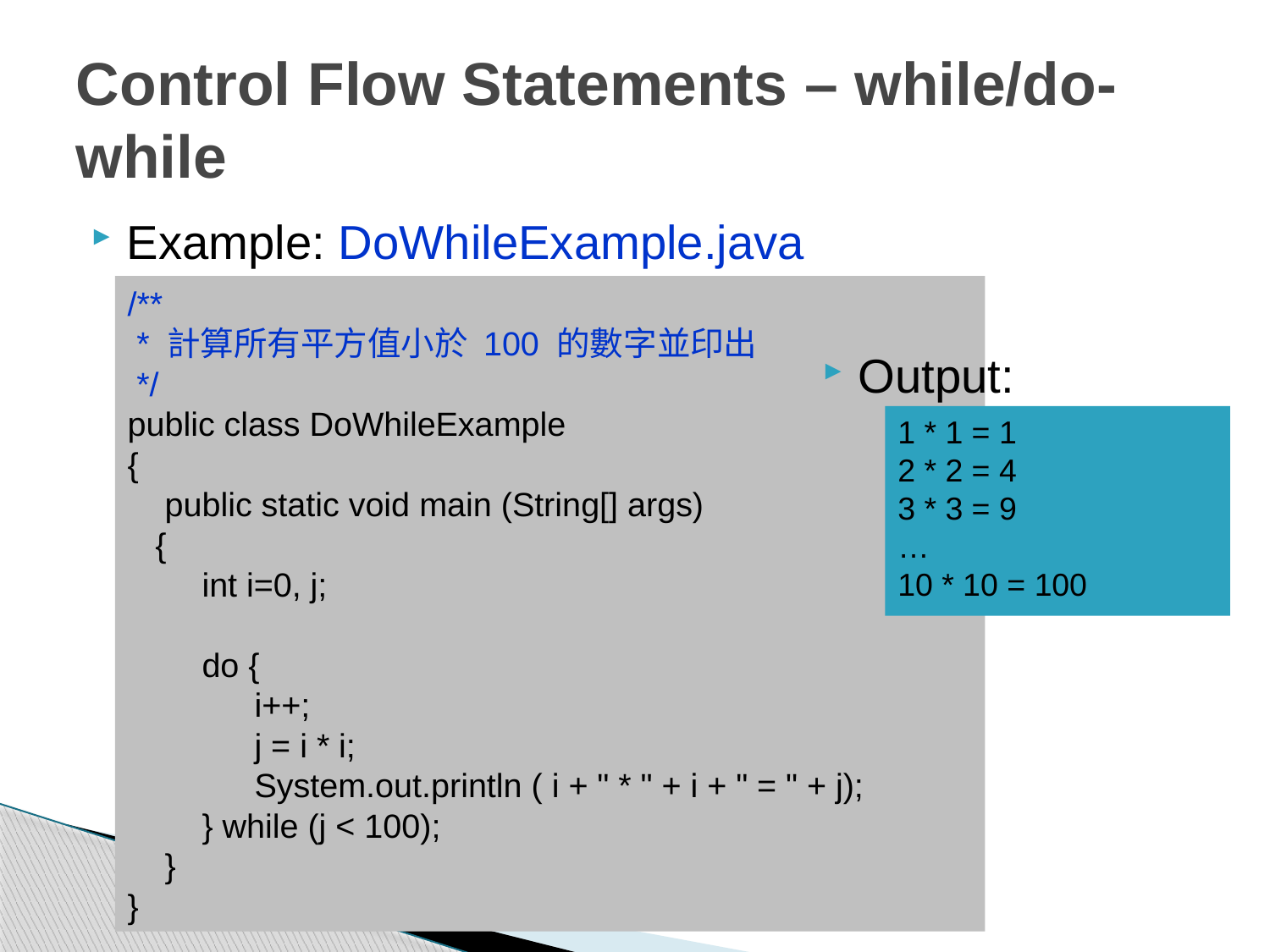

# Control Flow Statements – while/do-while
Example: DoWhileExample.java
/**
 * 計算所有平方值小於 100 的數字並印出
 */
public class DoWhileExample
{
    public static void main (String[] args)
   {
        int i=0, j;

        do {
	i++;
	j = i * i;
	System.out.println ( i + " * " + i + " = " + j);
        } while (j < 100);
    }
}
Output:
1 * 1 = 1
2 * 2 = 4
3 * 3 = 9
…
10 * 10 = 100